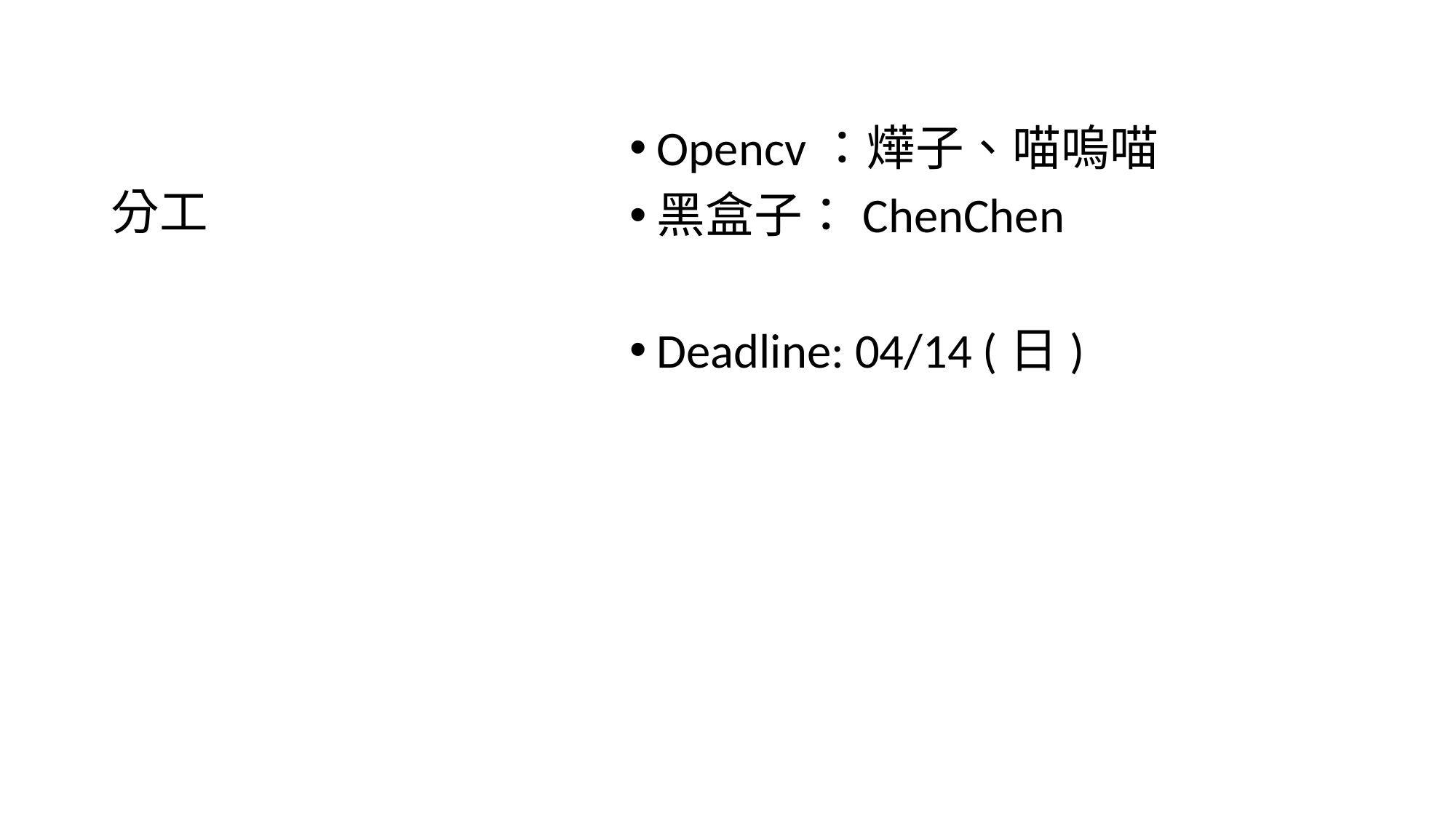

# 分工
Opencv：燁子、喵嗚喵
黑盒子：ChenChen

Deadline: 04/14 (日)